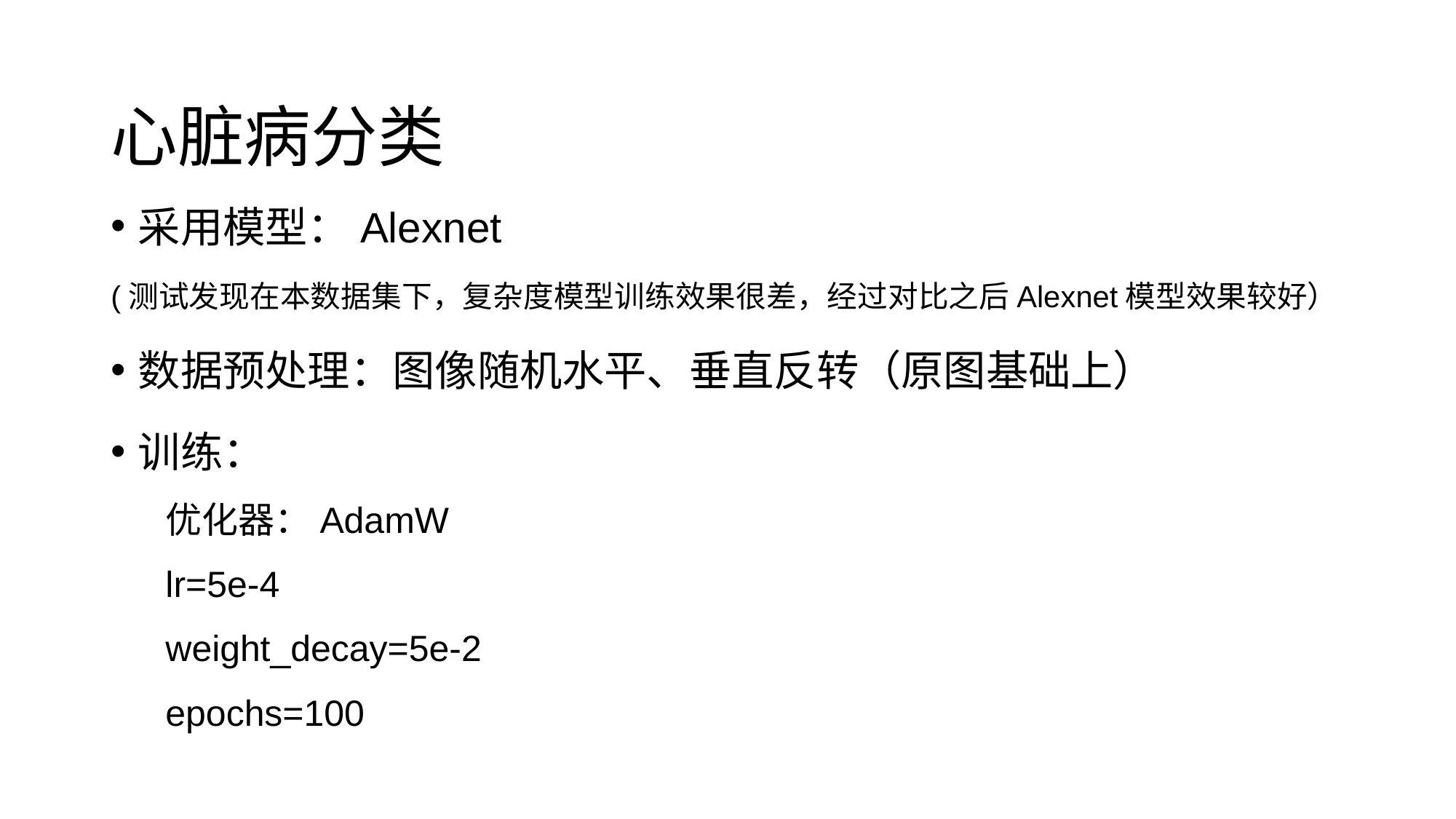

# 心脏病分类
采用模型：Alexnet
(测试发现在本数据集下，复杂度模型训练效果很差，经过对比之后Alexnet模型效果较好）
数据预处理：图像随机水平、垂直反转（原图基础上）
训练：
优化器：AdamW
lr=5e-4
weight_decay=5e-2
epochs=100